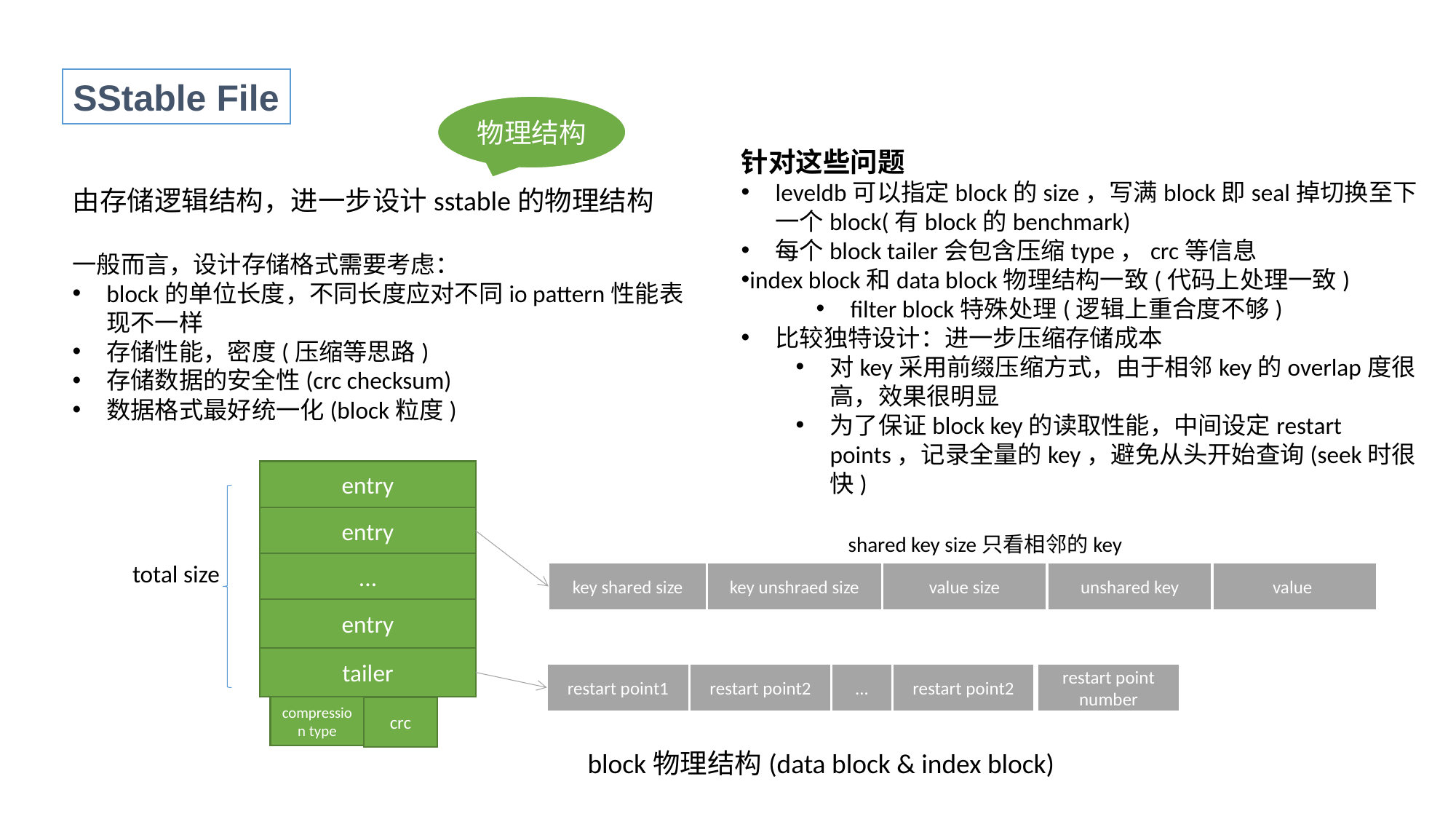

SStable File
物理结构
针对这些问题
leveldb可以指定block的size，写满block即seal掉切换至下一个block(有block的benchmark)
每个block tailer会包含压缩type，crc等信息
index block和data block物理结构一致(代码上处理一致)
filter block特殊处理(逻辑上重合度不够)
比较独特设计：进一步压缩存储成本
对key采用前缀压缩方式，由于相邻key的overlap度很高，效果很明显
为了保证block key的读取性能，中间设定restart points，记录全量的key，避免从头开始查询(seek时很快)
由存储逻辑结构，进一步设计sstable的物理结构

一般而言，设计存储格式需要考虑：
block的单位长度，不同长度应对不同io pattern性能表现不一样
存储性能，密度(压缩等思路)
存储数据的安全性(crc checksum)
数据格式最好统一化(block粒度)
entry

entry
shared key size只看相邻的key
total size
...
key shared size
key unshraed size
value size
unshared key
value
entry
tailer
restart point1
restart point2
...
restart point2
restart point number
compression type
crc
block物理结构(data block & index block)